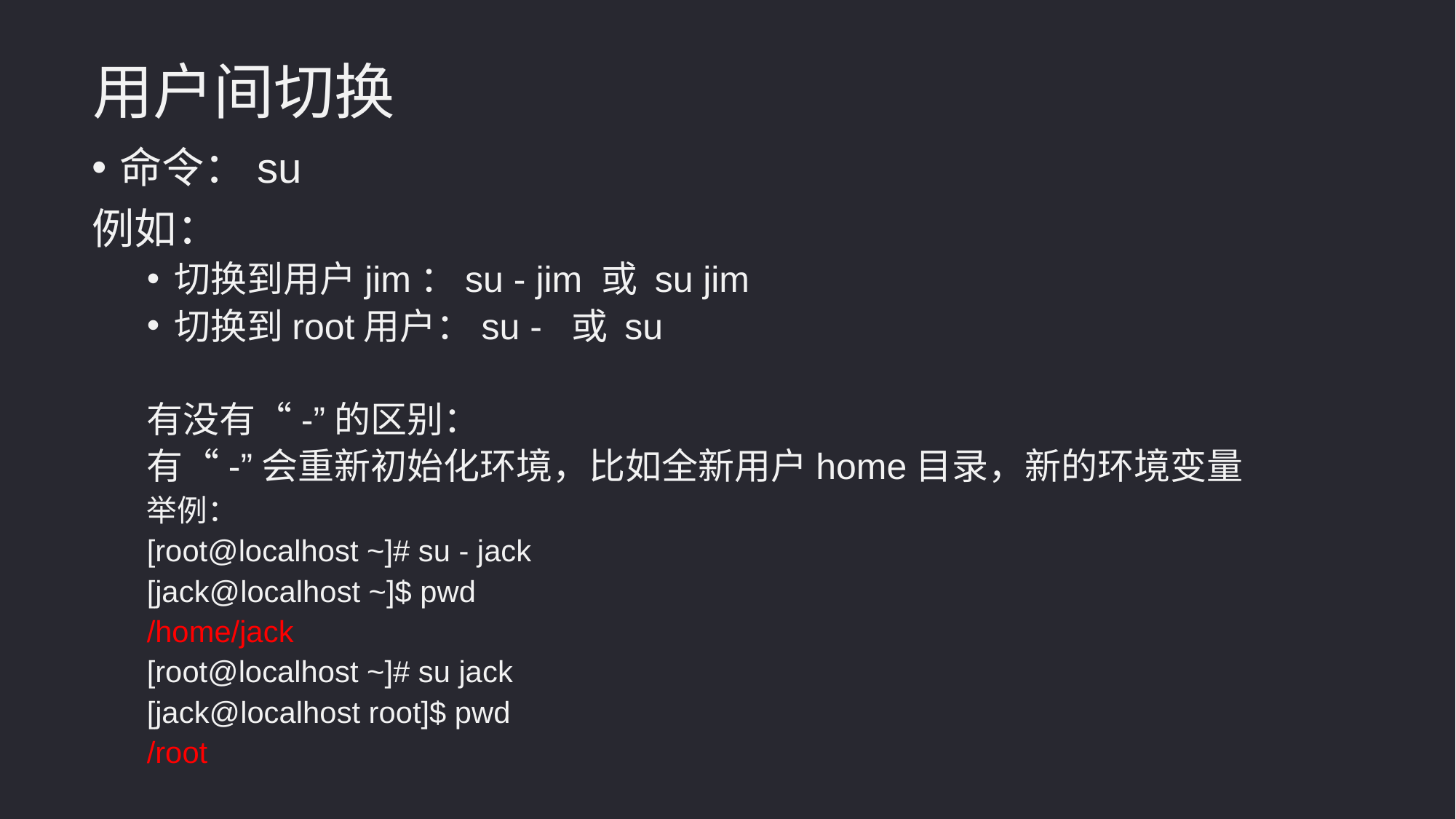

用户间切换
命令：su
例如：
切换到用户jim：su - jim 或 su jim
切换到root用户：su -  或 su

有没有“-”的区别：
有“-”会重新初始化环境，比如全新用户home目录，新的环境变量
举例：
[root@localhost ~]# su - jack
[jack@localhost ~]$ pwd
/home/jack
[root@localhost ~]# su jack
[jack@localhost root]$ pwd
/root